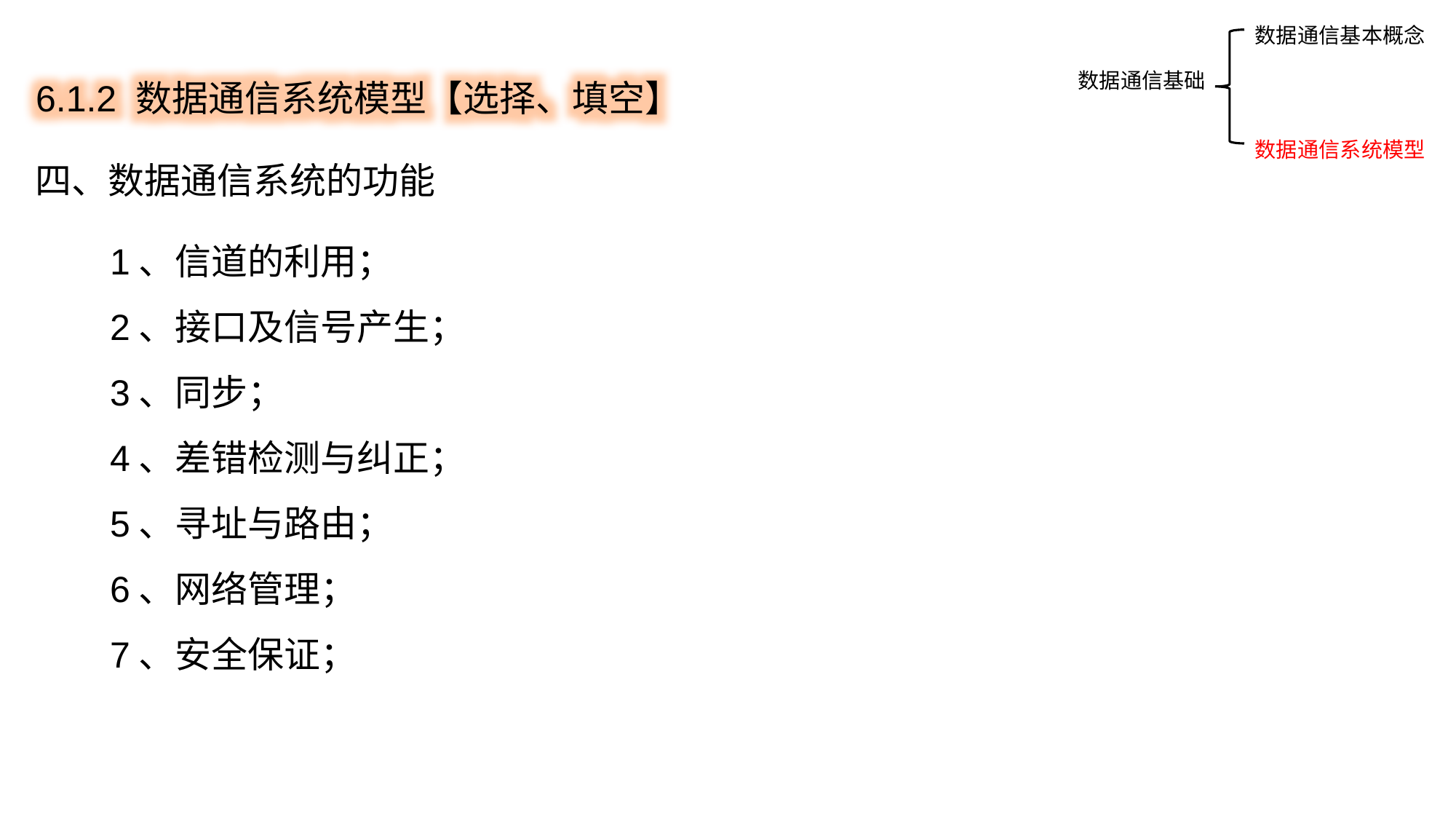

数据通信基本概念

数据通信系统模型
6.1.2 数据通信系统模型【选择、填空】

数据通信基础
四、数据通信系统的功能
1、信道的利用；
2、接口及信号产生；
3、同步；
4、差错检测与纠正；
5、寻址与路由；
6、网络管理；
7、安全保证；